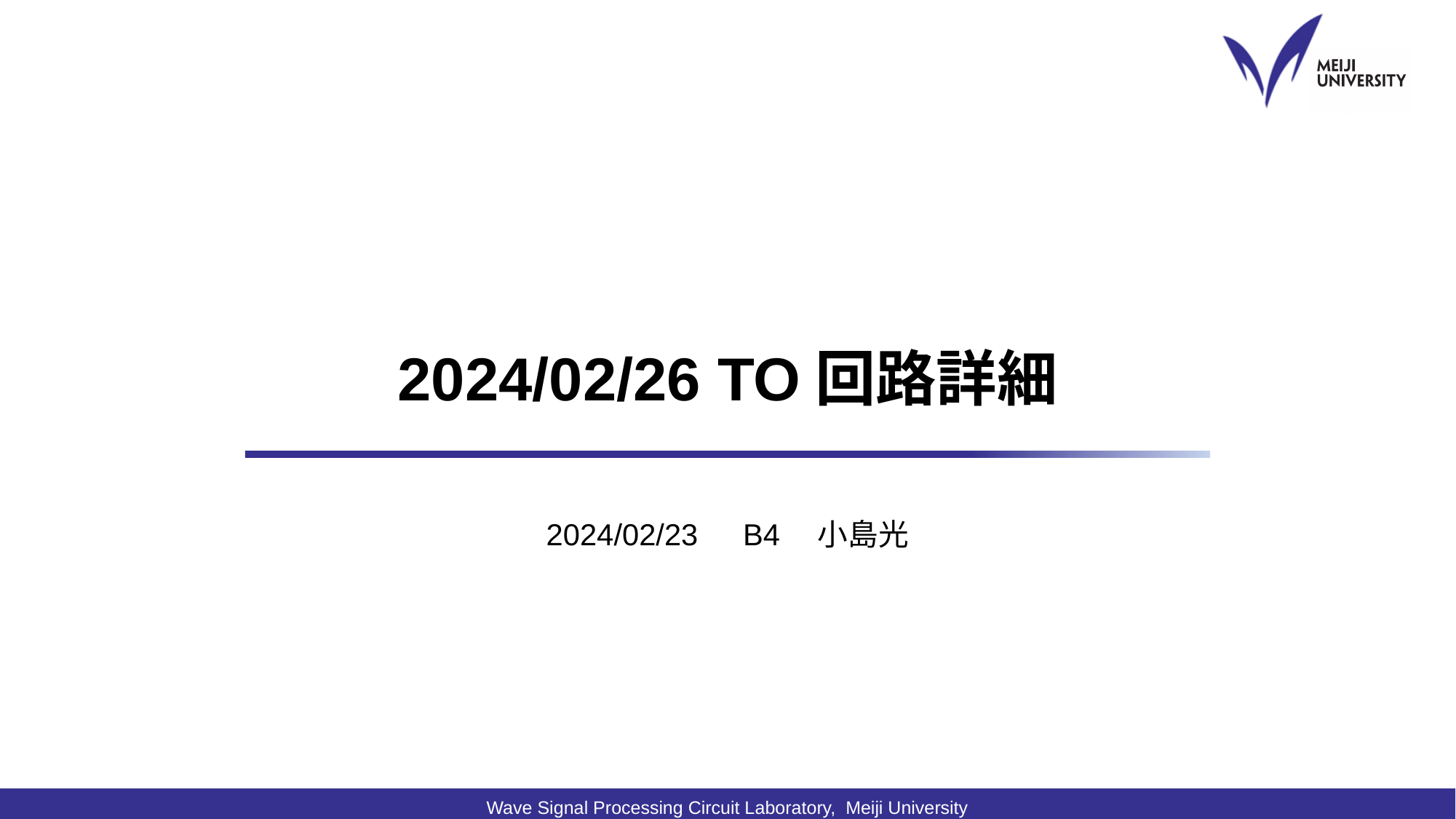

# 2024/02/26 TO回路詳細
2024/02/23　B4　小島光
Wave Signal Processing Circuit Laboratory,  Meiji University